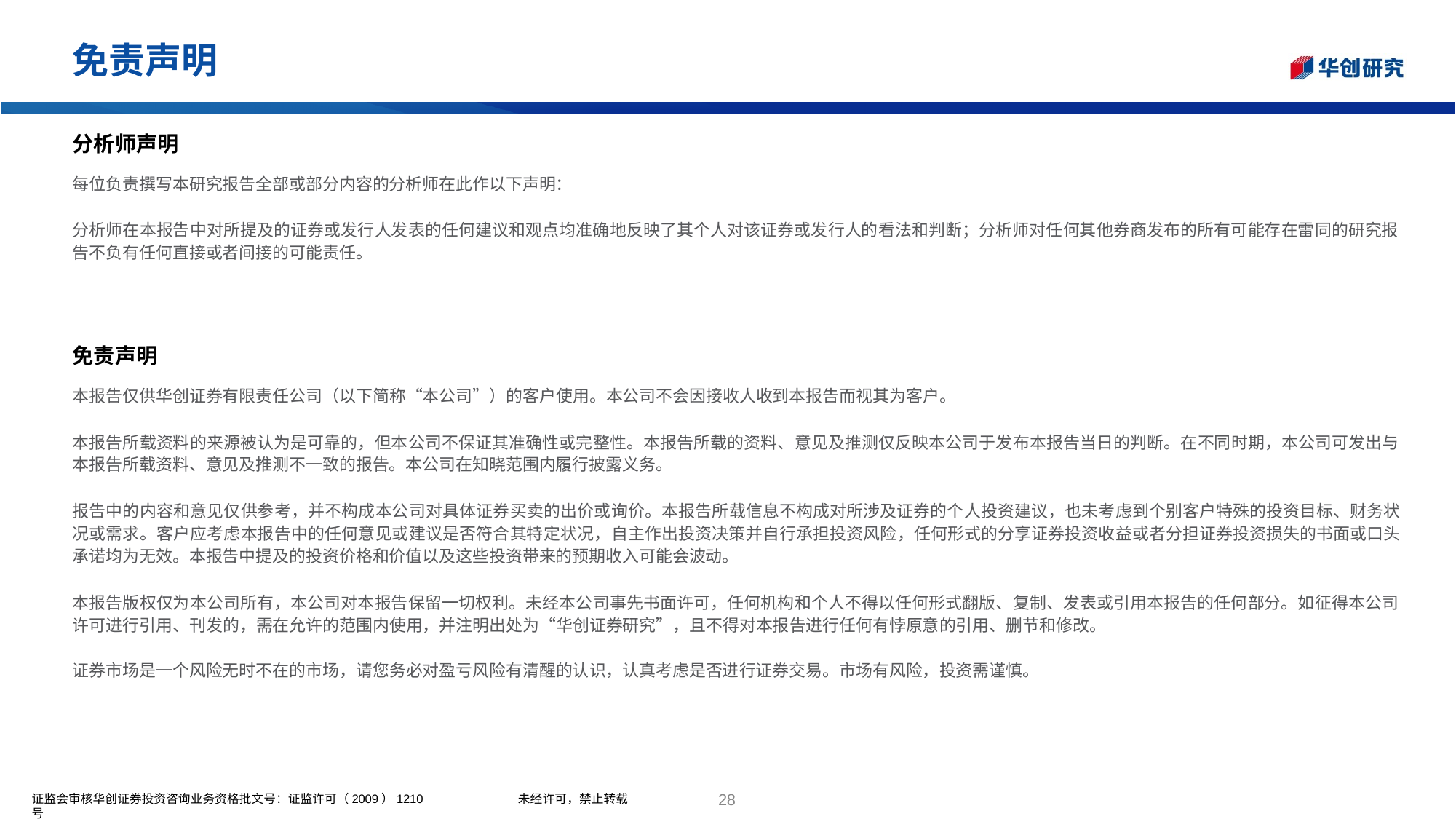

# 免责声明
分析师声明

每位负责撰写本研究报告全部或部分内容的分析师在此作以下声明：

分析师在本报告中对所提及的证券或发行人发表的任何建议和观点均准确地反映了其个人对该证券或发行人的看法和判断；分析师对任何其他券商发布的所有可能存在雷同的研究报 告不负有任何直接或者间接的可能责任。
免责声明

本报告仅供华创证券有限责任公司（以下简称“本公司”）的客户使用。本公司不会因接收人收到本报告而视其为客户。

本报告所载资料的来源被认为是可靠的，但本公司不保证其准确性或完整性。本报告所载的资料、意见及推测仅反映本公司于发布本报告当日的判断。在不同时期，本公司可发出与 本报告所载资料、意见及推测不一致的报告。本公司在知晓范围内履行披露义务。

报告中的内容和意见仅供参考，并不构成本公司对具体证券买卖的出价或询价。本报告所载信息不构成对所涉及证券的个人投资建议，也未考虑到个别客户特殊的投资目标、财务状 况或需求。客户应考虑本报告中的任何意见或建议是否符合其特定状况，自主作出投资决策并自行承担投资风险，任何形式的分享证券投资收益或者分担证券投资损失的书面或口头 承诺均为无效。本报告中提及的投资价格和价值以及这些投资带来的预期收入可能会波动。

本报告版权仅为本公司所有，本公司对本报告保留一切权利。未经本公司事先书面许可，任何机构和个人不得以任何形式翻版、复制、发表或引用本报告的任何部分。如征得本公司 许可进行引用、刊发的，需在允许的范围内使用，并注明出处为“华创证券研究”，且不得对本报告进行任何有悖原意的引用、删节和修改。

证券市场是一个风险无时不在的市场，请您务必对盈亏风险有清醒的认识，认真考虑是否进行证券交易。市场有风险，投资需谨慎。
28
证监会审核华创证券投资咨询业务资格批文号：证监许可（2009）1210 号
未经许可，禁止转载